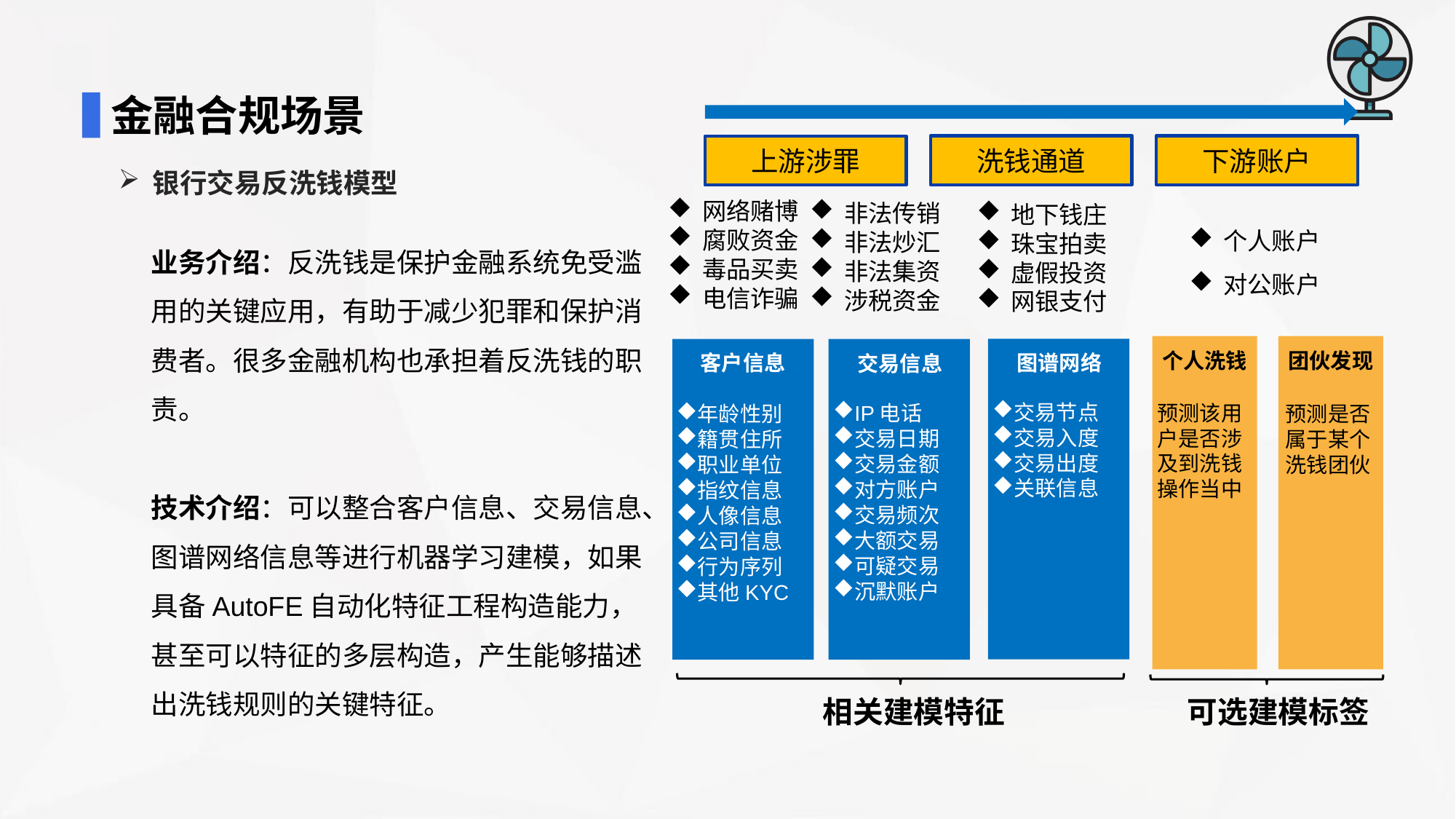

金融合规场景

洗钱通道
下游账户
上游涉罪
银行交易反洗钱模型
网络赌博
腐败资金
毒品买卖
电信诈骗
非法传销
非法炒汇
非法集资
涉税资金
地下钱庄
珠宝拍卖
虚假投资
网银支付
个人账户
对公账户
业务介绍：反洗钱是保护金融系统免受滥用的关键应用，有助于减少犯罪和保护消费者。很多金融机构也承担着反洗钱的职责。

技术介绍：可以整合客户信息、交易信息、图谱网络信息等进行机器学习建模，如果具备AutoFE自动化特征工程构造能力，甚至可以特征的多层构造，产生能够描述出洗钱规则的关键特征。

团伙发现
预测是否属于某个洗钱团伙

图谱网络
客户
交易节点
交易入度
交易出度
关联信息

个人洗钱
客户信息
交易信息
预测该用户是否涉及到洗钱操作当中
IP电话
交易日期
交易金额
对方账户
交易频次
大额交易
可疑交易
沉默账户
年龄性别
籍贯住所
职业单位
指纹信息
人像信息
公司信息
行为序列
其他KYC

相关建模特征
可选建模标签